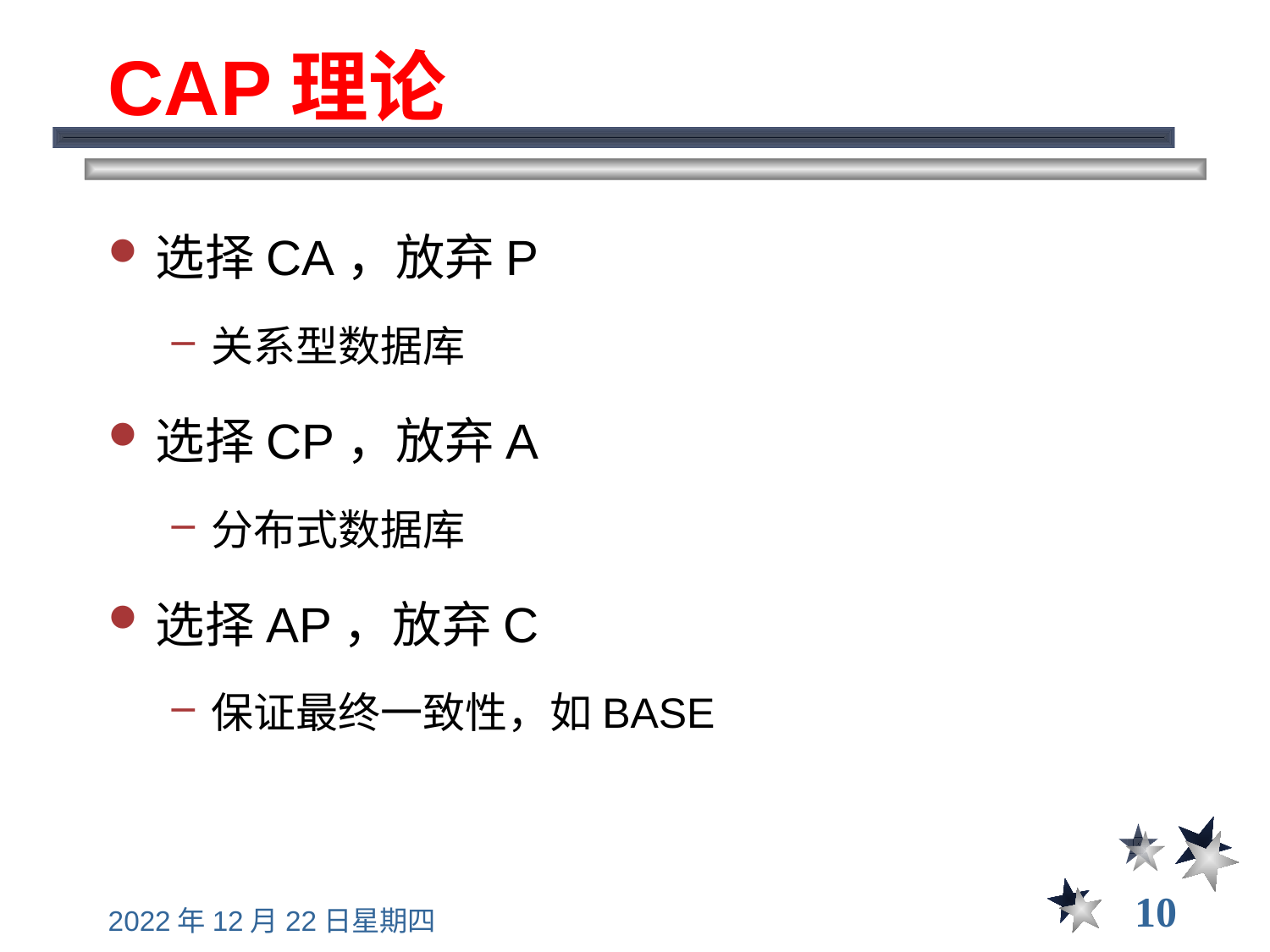

# CAP理论
选择CA，放弃P
关系型数据库
选择CP，放弃A
分布式数据库
选择AP，放弃C
保证最终一致性，如BASE
10
2022年12月22日星期四
大数据管理----前言